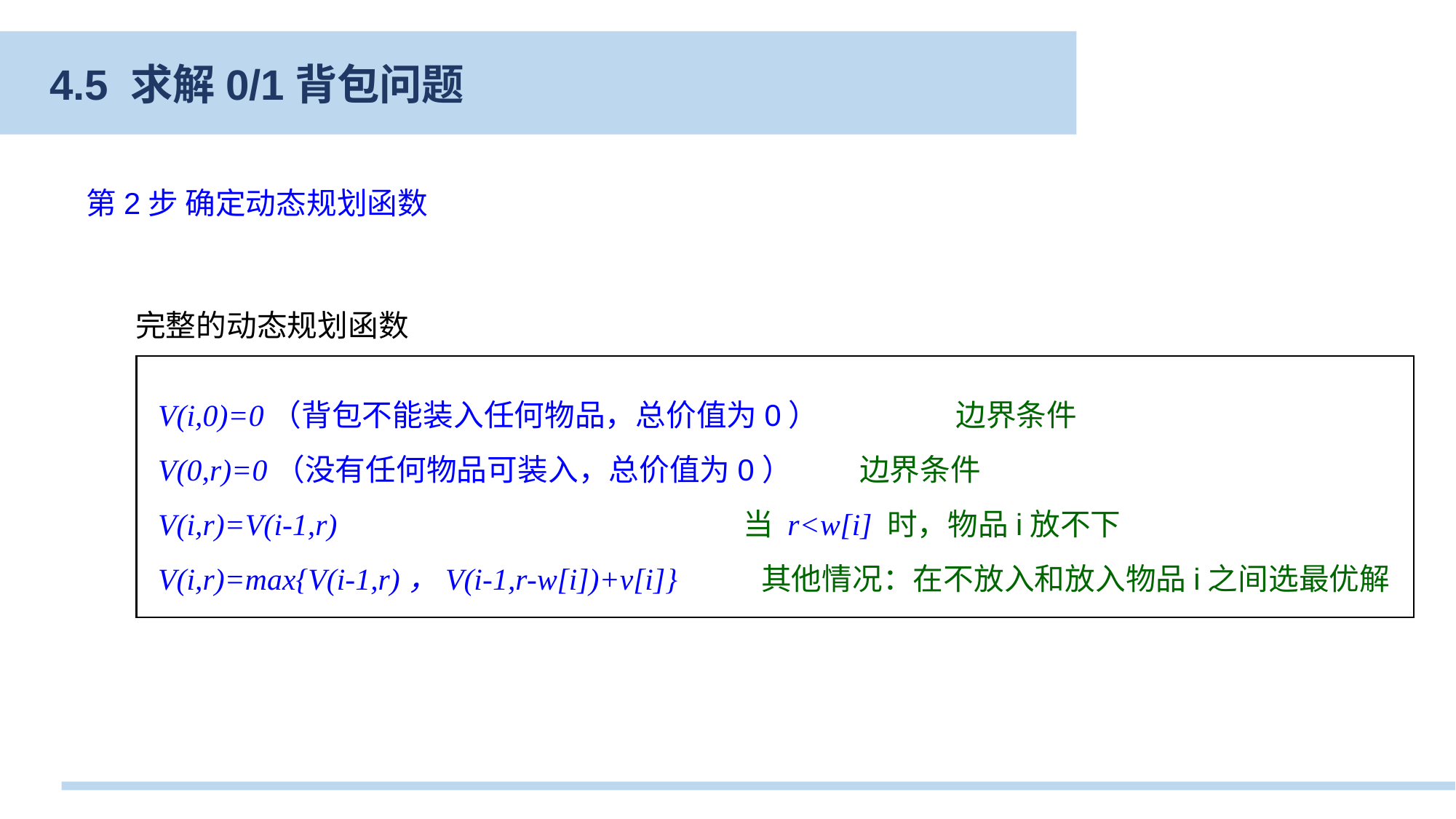

4.5 求解0/1背包问题
第2步 确定动态规划函数
完整的动态规划函数
V(i,0)=0（背包不能装入任何物品，总价值为0）	     边界条件
V(0,r)=0（没有任何物品可装入，总价值为0）          边界条件
V(i,r)=V(i-1,r)	                                           当 r<w[i] 时，物品i放不下
V(i,r)=max{V(i-1,r)，V(i-1,r-w[i])+v[i]} 	      其他情况：在不放入和放入物品i之间选最优解